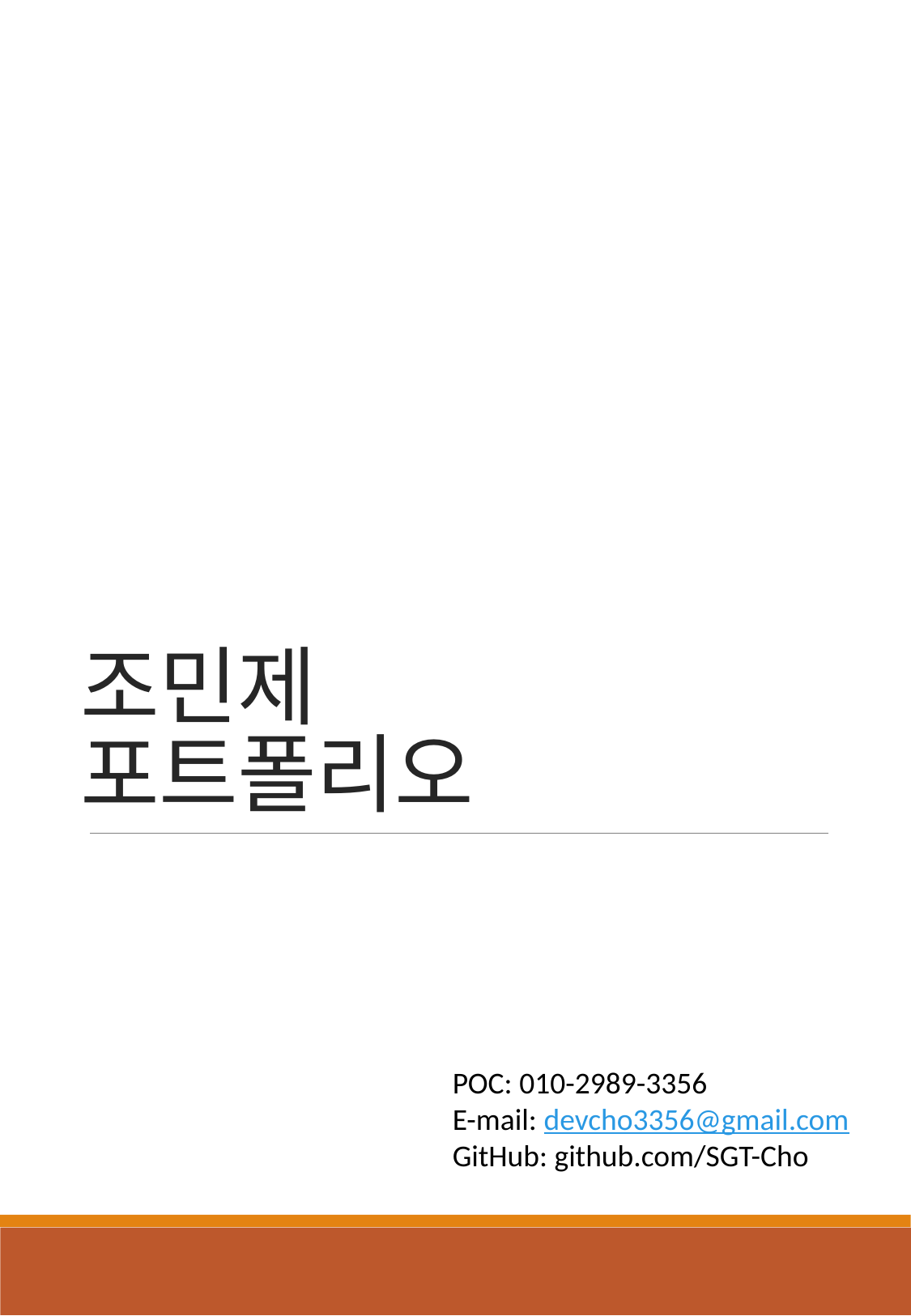

# 조민제 포트폴리오
POC: 010-2989-3356
E-mail: devcho3356@gmail.com
GitHub: github.com/SGT-Cho